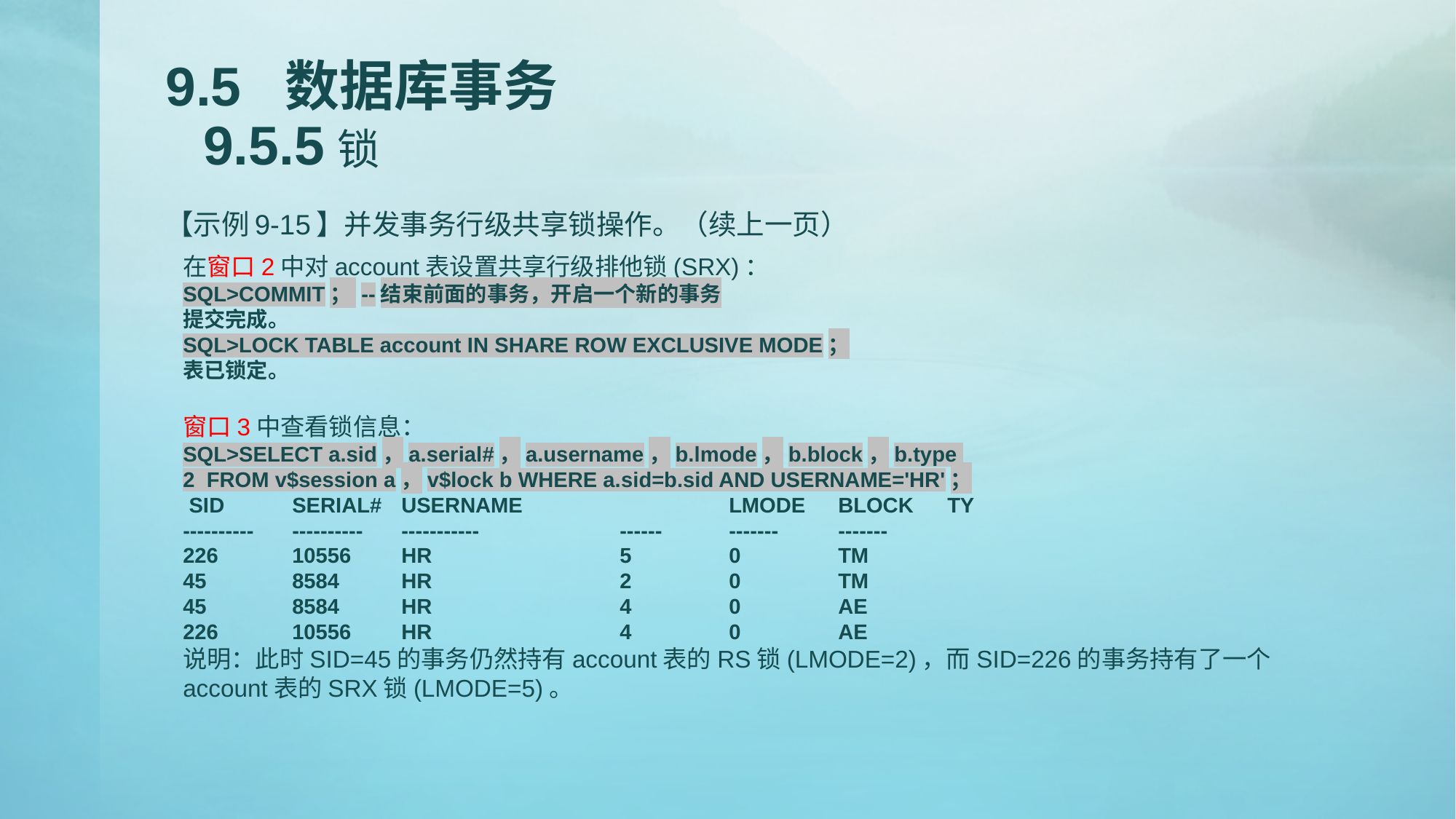

# 9.5  数据库事务 9.5.5锁
【示例9-15】并发事务行级共享锁操作。（续上一页）
在窗口2中对account表设置共享行级排他锁(SRX)：
SQL>COMMIT； --结束前面的事务，开启一个新的事务
提交完成。
SQL>LOCK TABLE account IN SHARE ROW EXCLUSIVE MODE；
表已锁定。

窗口3中查看锁信息：
SQL>SELECT a.sid，a.serial#，a.username，b.lmode，b.block，b.type
2  FROM v$session a，v$lock b WHERE a.sid=b.sid AND USERNAME='HR'；
 SID	SERIAL#	USERNAME		LMODE	BLOCK	TY
----------	----------	-----------		------	-------	-------
226	10556	HR		5	0	TM
45	8584	HR		2	0	TM
45	8584	HR		4	0	AE
226	10556 	HR		4	0	AE
说明：此时SID=45的事务仍然持有account表的RS锁(LMODE=2)，而SID=226的事务持有了一个account表的SRX锁(LMODE=5)。